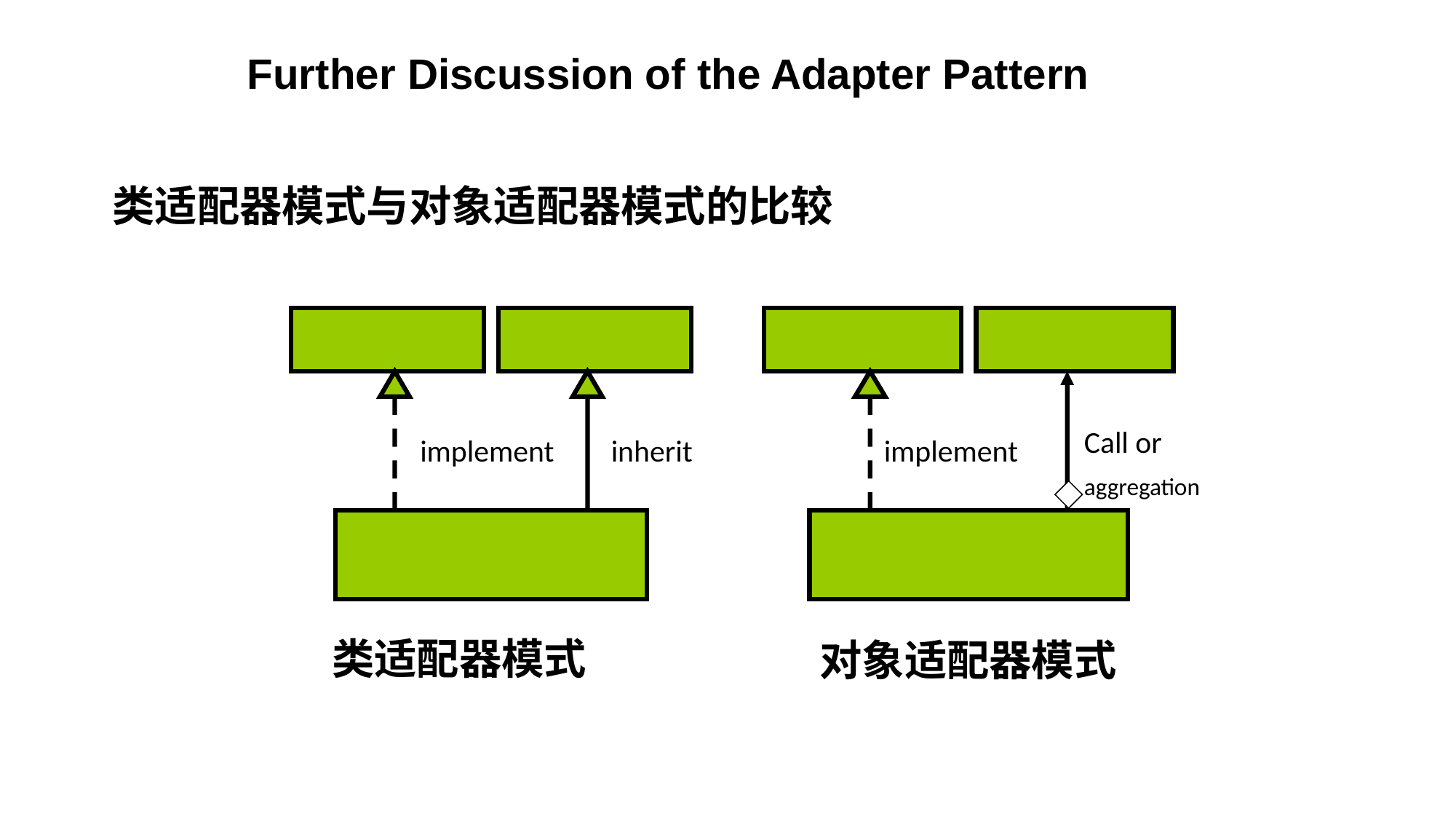

# Further Discussion of the Adapter Pattern
类适配器模式与对象适配器模式的比较

Call or
aggregation
implement
inherit
implement

类适配器模式
对象适配器模式
50